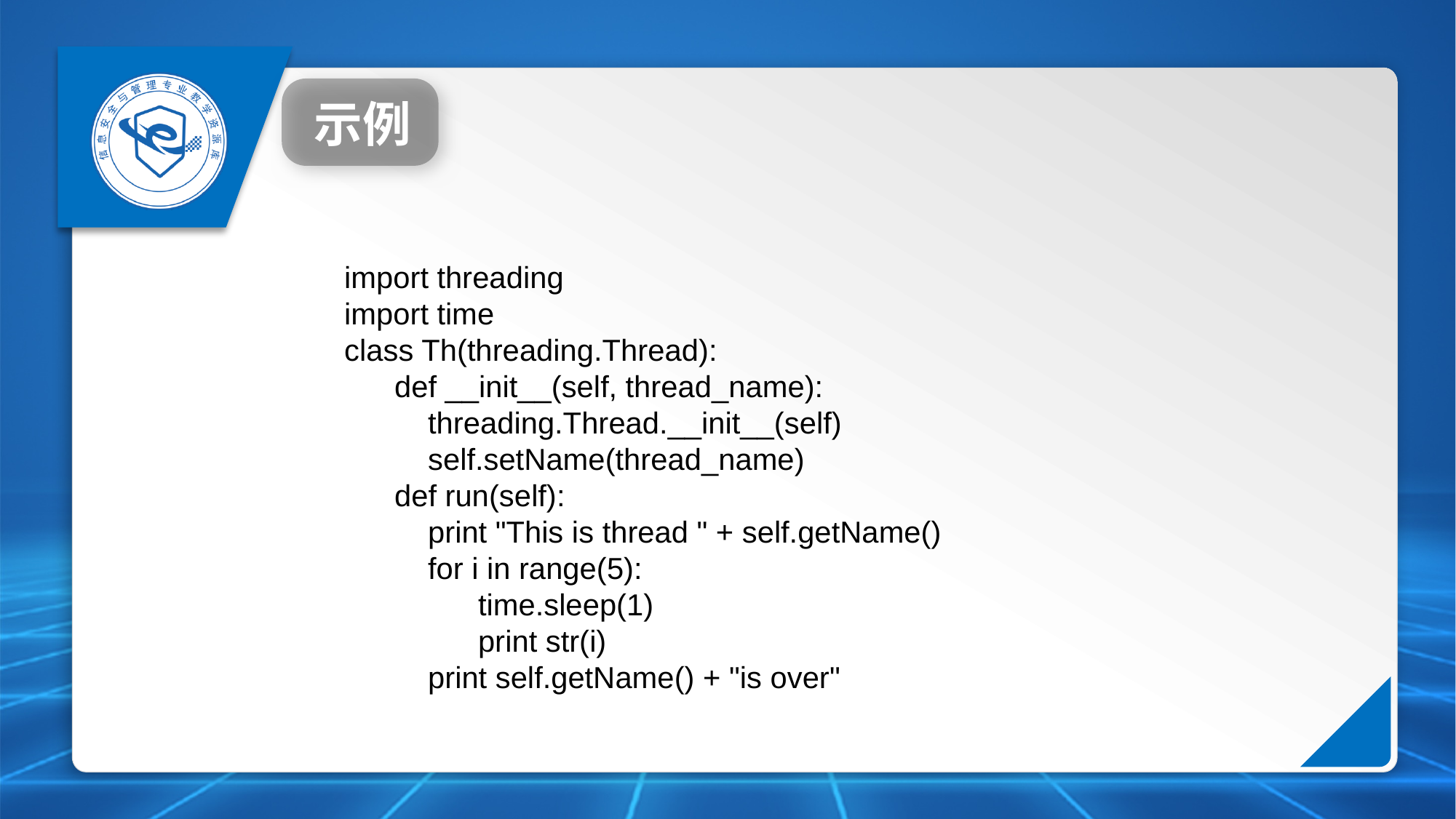

示例
import threading
import time
class Th(threading.Thread):
      def __init__(self, thread_name):
          threading.Thread.__init__(self)
          self.setName(thread_name)
      def run(self):
          print "This is thread " + self.getName()
          for i in range(5):
                time.sleep(1)
                print str(i)
          print self.getName() + "is over"